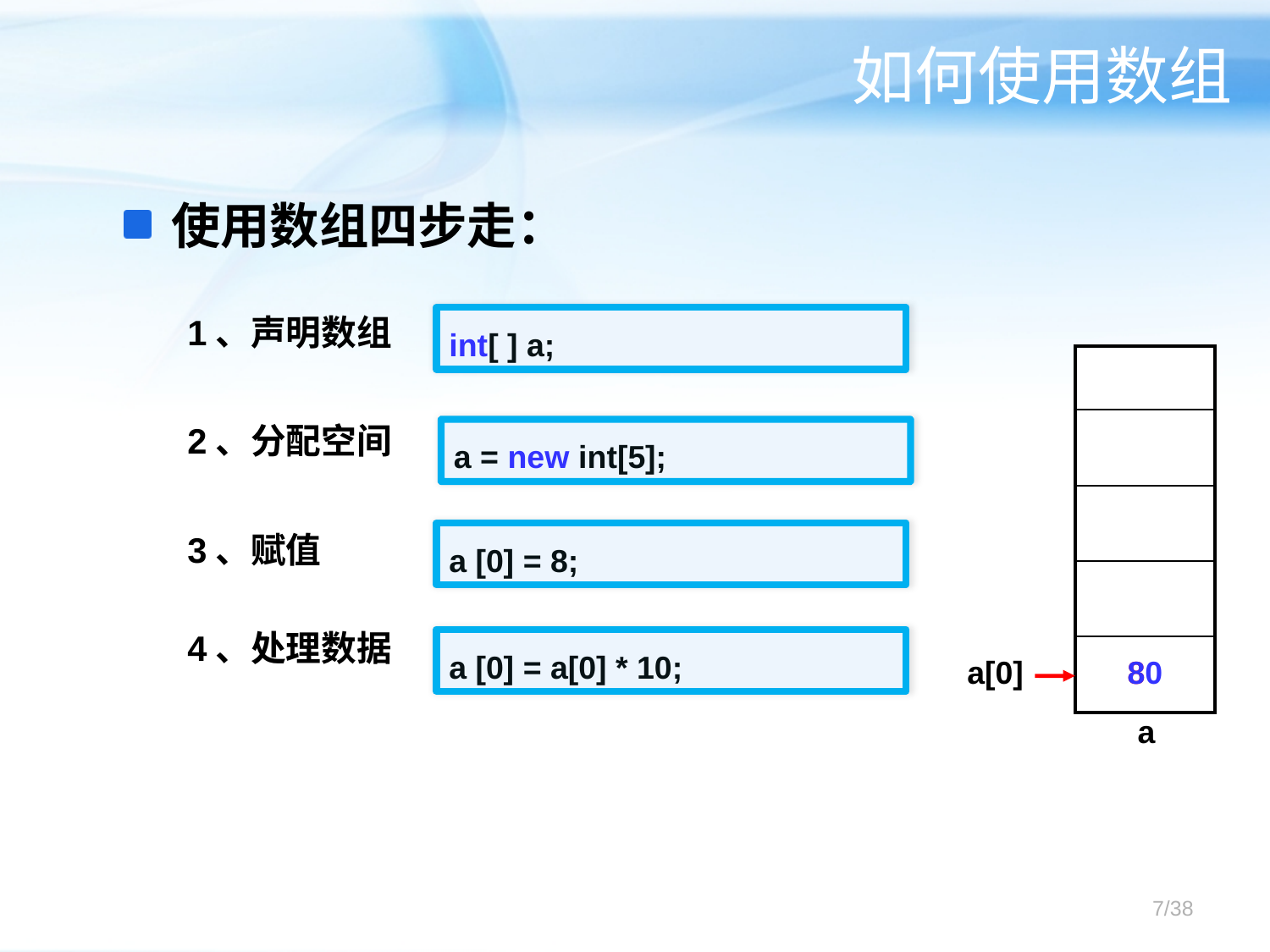

# 如何使用数组
使用数组四步走：

1、声明数组

2、分配空间

3、赋值

4、处理数据

int[ ] a;
|  |
| --- |
|  |
|  |
|  |
|  |
a = new int[5];
a [0] = 8;
a [0] = a[0] * 10;
a[0]
8
80

a
7/38